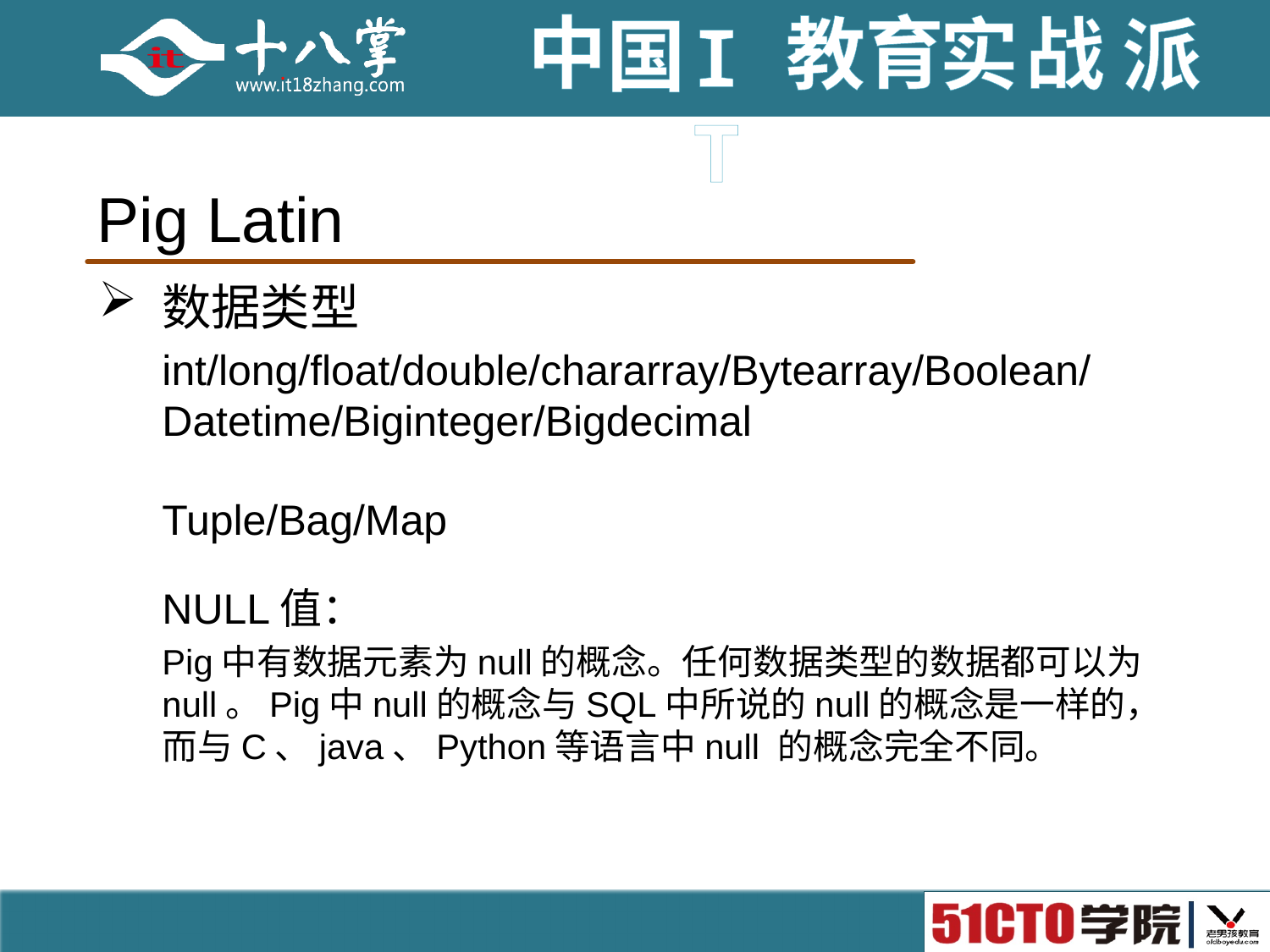

# Pig Latin
数据类型
int/long/float/double/chararray/Bytearray/Boolean/Datetime/Biginteger/Bigdecimal

Tuple/Bag/Map

NULL值：
Pig中有数据元素为null的概念。任何数据类型的数据都可以为null。Pig中null的概念与SQL中所说的null的概念是一样的，而与C、java、Python等语言中null 的概念完全不同。